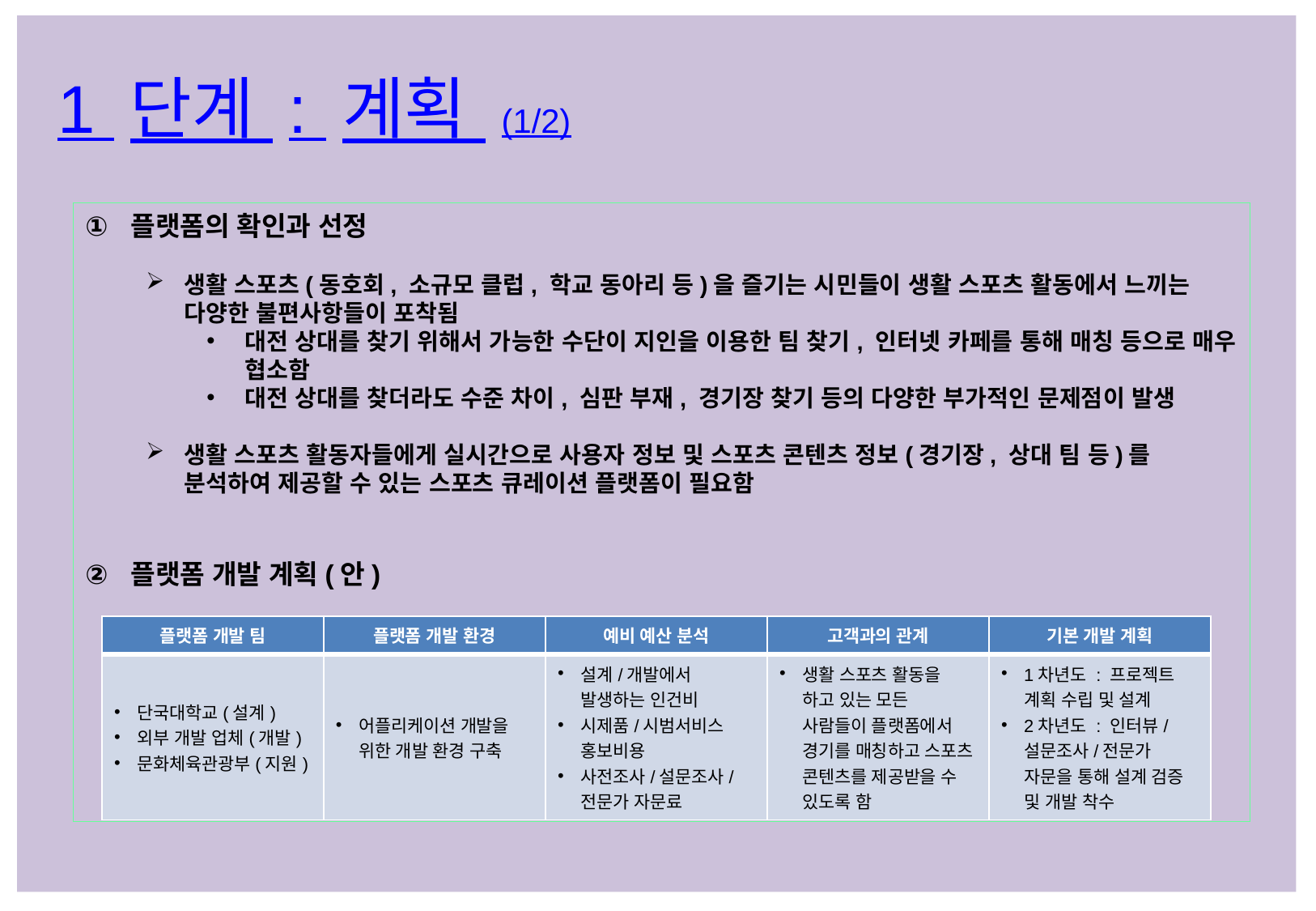

1 단계 : 계획 (1/2)
플랫폼의 확인과 선정

생활 스포츠(동호회, 소규모 클럽, 학교 동아리 등)을 즐기는 시민들이 생활 스포츠 활동에서 느끼는 다양한 불편사항들이 포착됨
대전 상대를 찾기 위해서 가능한 수단이 지인을 이용한 팀 찾기, 인터넷 카페를 통해 매칭 등으로 매우 협소함
대전 상대를 찾더라도 수준 차이, 심판 부재, 경기장 찾기 등의 다양한 부가적인 문제점이 발생

생활 스포츠 활동자들에게 실시간으로 사용자 정보 및 스포츠 콘텐츠 정보(경기장, 상대 팀 등)를 분석하여 제공할 수 있는 스포츠 큐레이션 플랫폼이 필요함

플랫폼 개발 계획(안)

| 플랫폼 개발 팀 | 플랫폼 개발 환경 | 예비 예산 분석 | 고객과의 관계 | 기본 개발 계획 |
| --- | --- | --- | --- | --- |
| 단국대학교(설계) 외부 개발 업체(개발) 문화체육관광부(지원) | 어플리케이션 개발을 위한 개발 환경 구축 | 설계/개발에서 발생하는 인건비 시제품/시범서비스 홍보비용 사전조사/설문조사/전문가 자문료 | 생활 스포츠 활동을 하고 있는 모든 사람들이 플랫폼에서 경기를 매칭하고 스포츠 콘텐츠를 제공받을 수 있도록 함 | 1차년도 : 프로젝트 계획 수립 및 설계 2차년도 : 인터뷰/설문조사/전문가 자문을 통해 설계 검증 및 개발 착수 |